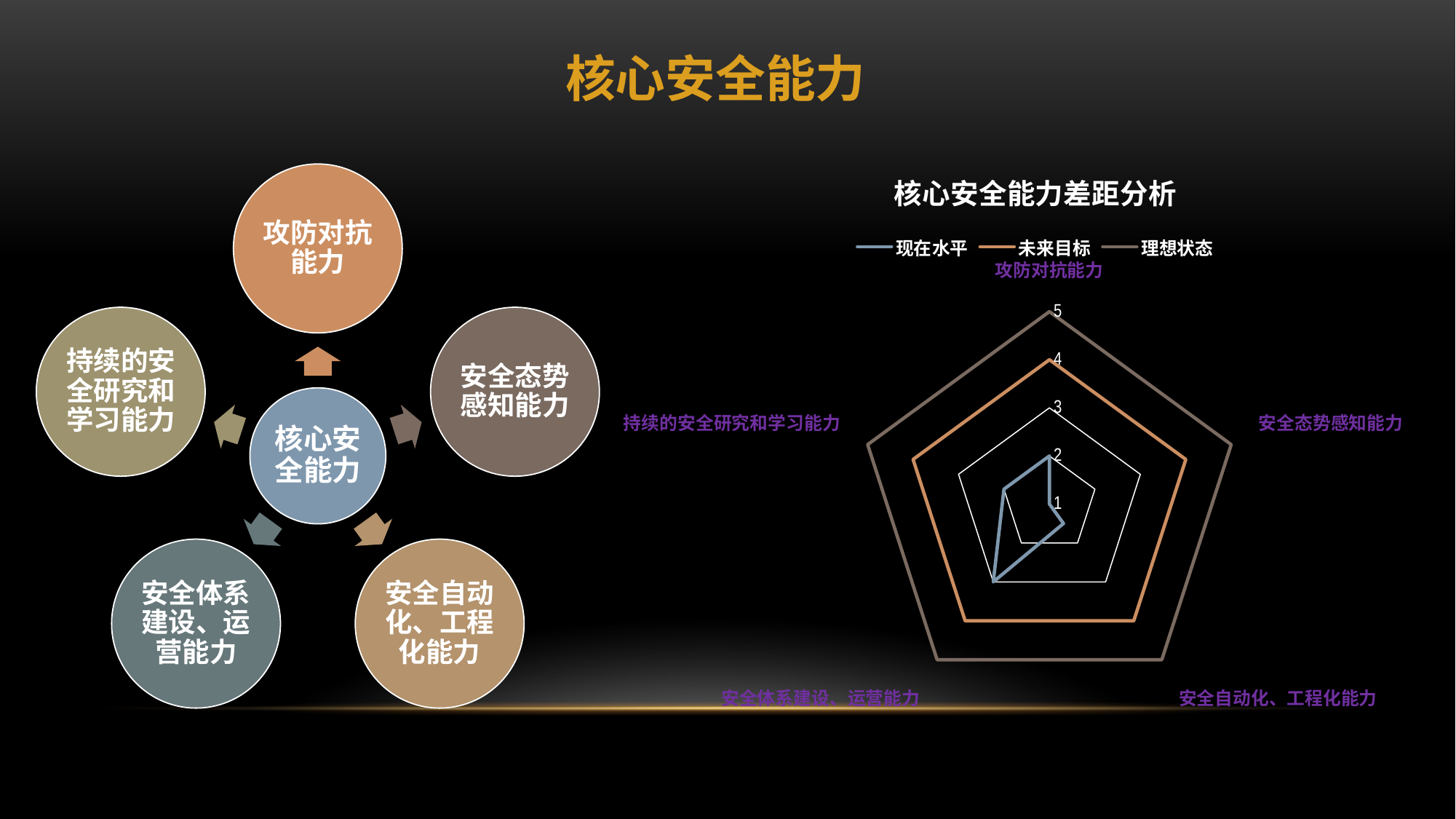

核心安全能力

### Chart: 核心安全能力差距分析

| Category | 现在水平 | 未来目标 | 理想状态 |
|---|---|---|---|
| 攻防对抗能力 | 2.0 | 4.0 | 5.0 |
| 安全态势感知能力 | 1.0 | 4.0 | 5.0 |
| 安全自动化、工程化能力 | 1.5 | 4.0 | 5.0 |
| 安全体系建设、运营能力 | 3.0 | 4.0 | 5.0 |
| 持续的安全研究和学习能力 | 2.0 | 4.0 | 5.0 |
核心安全能力

攻防对抗能力

安全态势感知能力

安全自动化、工程化能力

安全体系建设、运营能力

持续的安全研究和学习能力